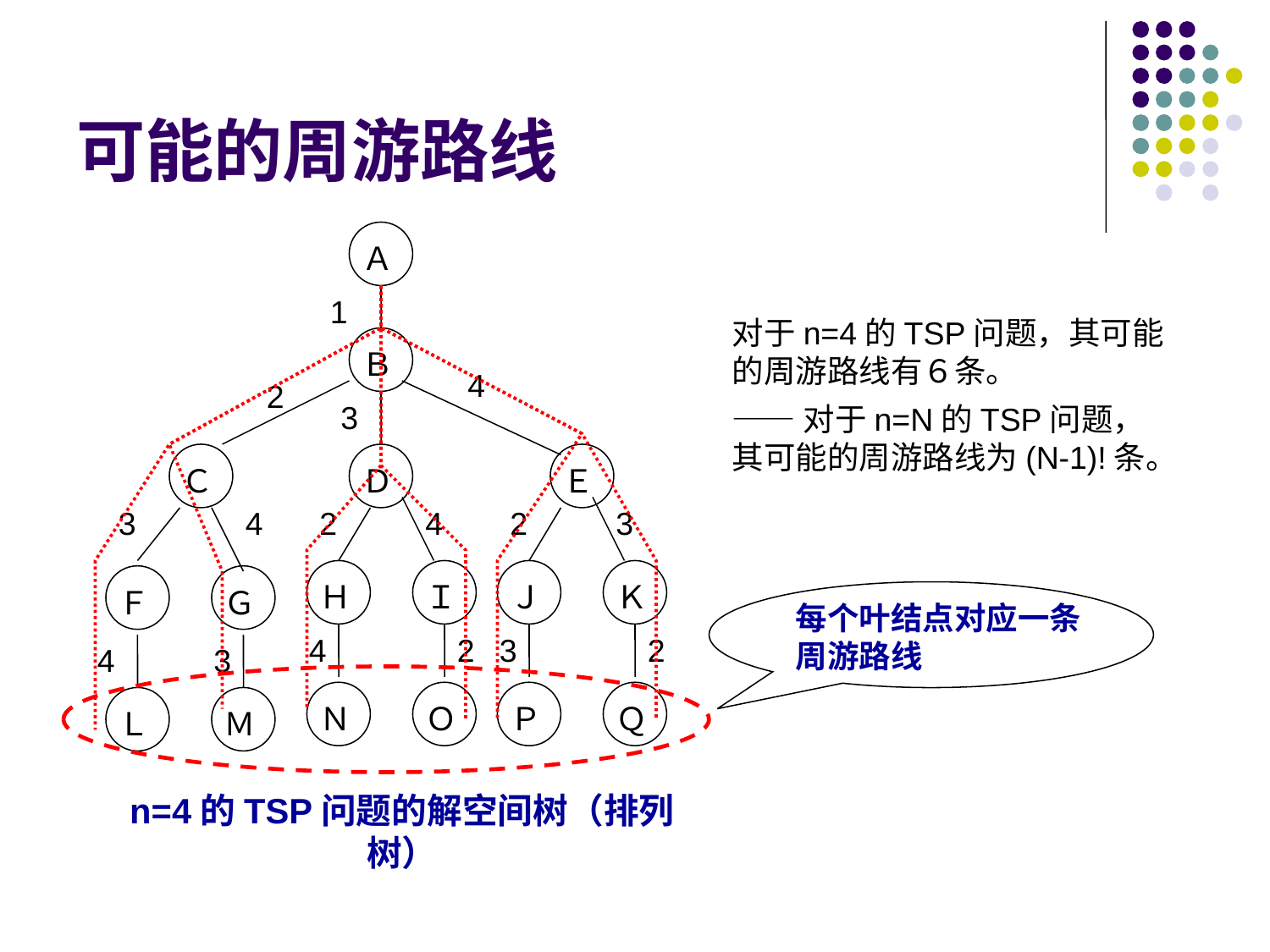

# 可能的周游路线

Ａ
1

Ｂ
4
2

3

Ｃ

Ｄ

Ｅ
3
4
2

4
2

3

Ｈ

Ｉ

Ｊ

Ｋ

Ｆ

Ｇ
4

2
3

2
4

3

Ｎ

Ｏ

Ｐ

Ｑ

Ｌ

Ｍ
n=4的TSP问题的解空间树（排列树）

对于n=4的TSP问题，其可能的周游路线有６条。
——对于n=N的TSP问题，其可能的周游路线为(N-1)!条。

每个叶结点对应一条周游路线